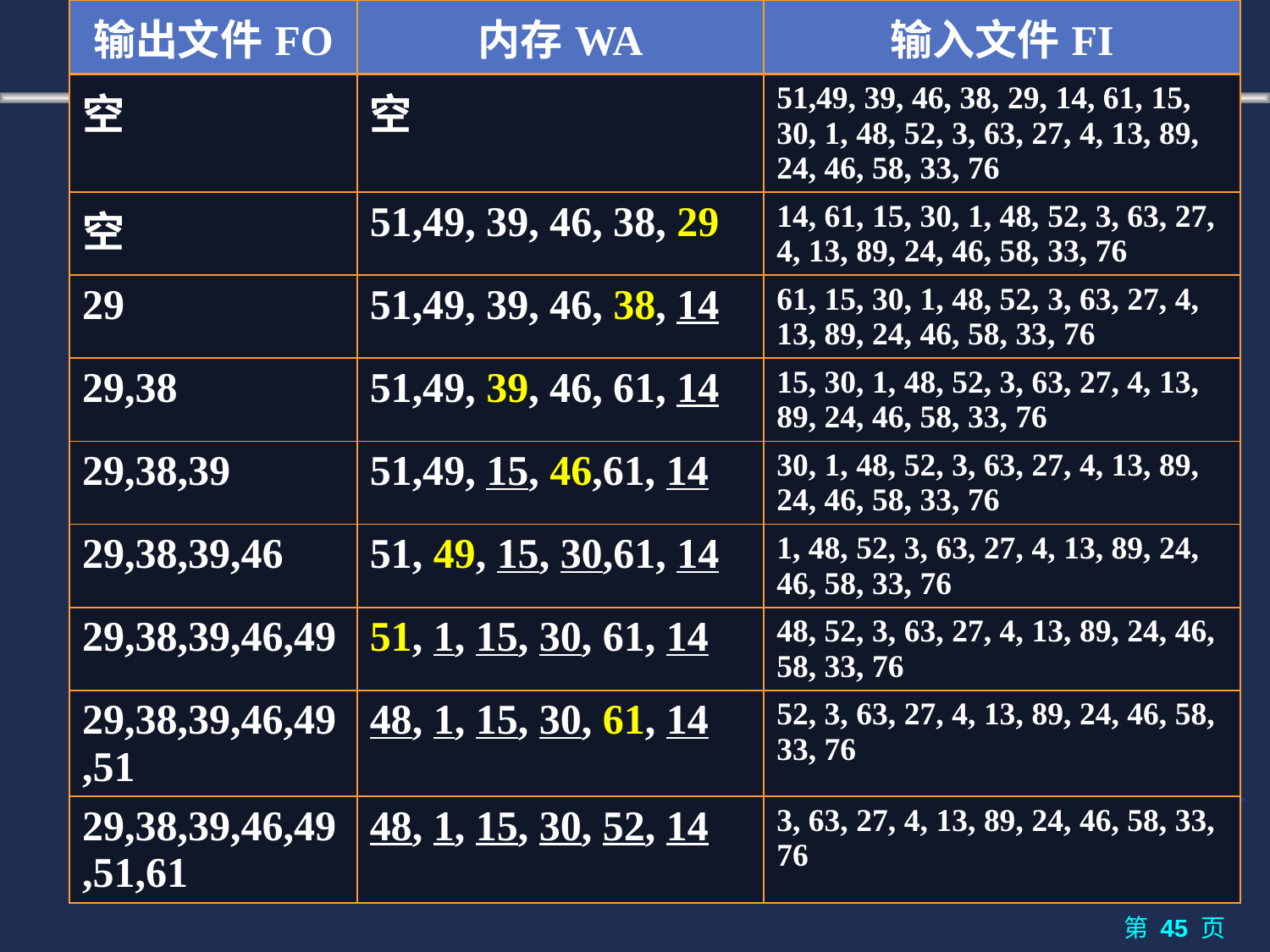

| 输出文件FO | 内存WA | 输入文件FI |
| --- | --- | --- |
| 空 | 空 | 51,49, 39, 46, 38, 29, 14, 61, 15, 30, 1, 48, 52, 3, 63, 27, 4, 13, 89, 24, 46, 58, 33, 76 |
| 空 | 51,49, 39, 46, 38, 29 | 14, 61, 15, 30, 1, 48, 52, 3, 63, 27, 4, 13, 89, 24, 46, 58, 33, 76 |
| 29 | 51,49, 39, 46, 38, 14 | 61, 15, 30, 1, 48, 52, 3, 63, 27, 4, 13, 89, 24, 46, 58, 33, 76 |
| 29,38 | 51,49, 39, 46, 61, 14 | 15, 30, 1, 48, 52, 3, 63, 27, 4, 13, 89, 24, 46, 58, 33, 76 |
| 29,38,39 | 51,49, 15, 46,61, 14 | 30, 1, 48, 52, 3, 63, 27, 4, 13, 89, 24, 46, 58, 33, 76 |
| 29,38,39,46 | 51, 49, 15, 30,61, 14 | 1, 48, 52, 3, 63, 27, 4, 13, 89, 24, 46, 58, 33, 76 |
| 29,38,39,46,49 | 51, 1, 15, 30, 61, 14 | 48, 52, 3, 63, 27, 4, 13, 89, 24, 46, 58, 33, 76 |
| 29,38,39,46,49,51 | 48, 1, 15, 30, 61, 14 | 52, 3, 63, 27, 4, 13, 89, 24, 46, 58, 33, 76 |
| 29,38,39,46,49,51,61 | 48, 1, 15, 30, 52, 14 | 3, 63, 27, 4, 13, 89, 24, 46, 58, 33, 76 |
第 45 页